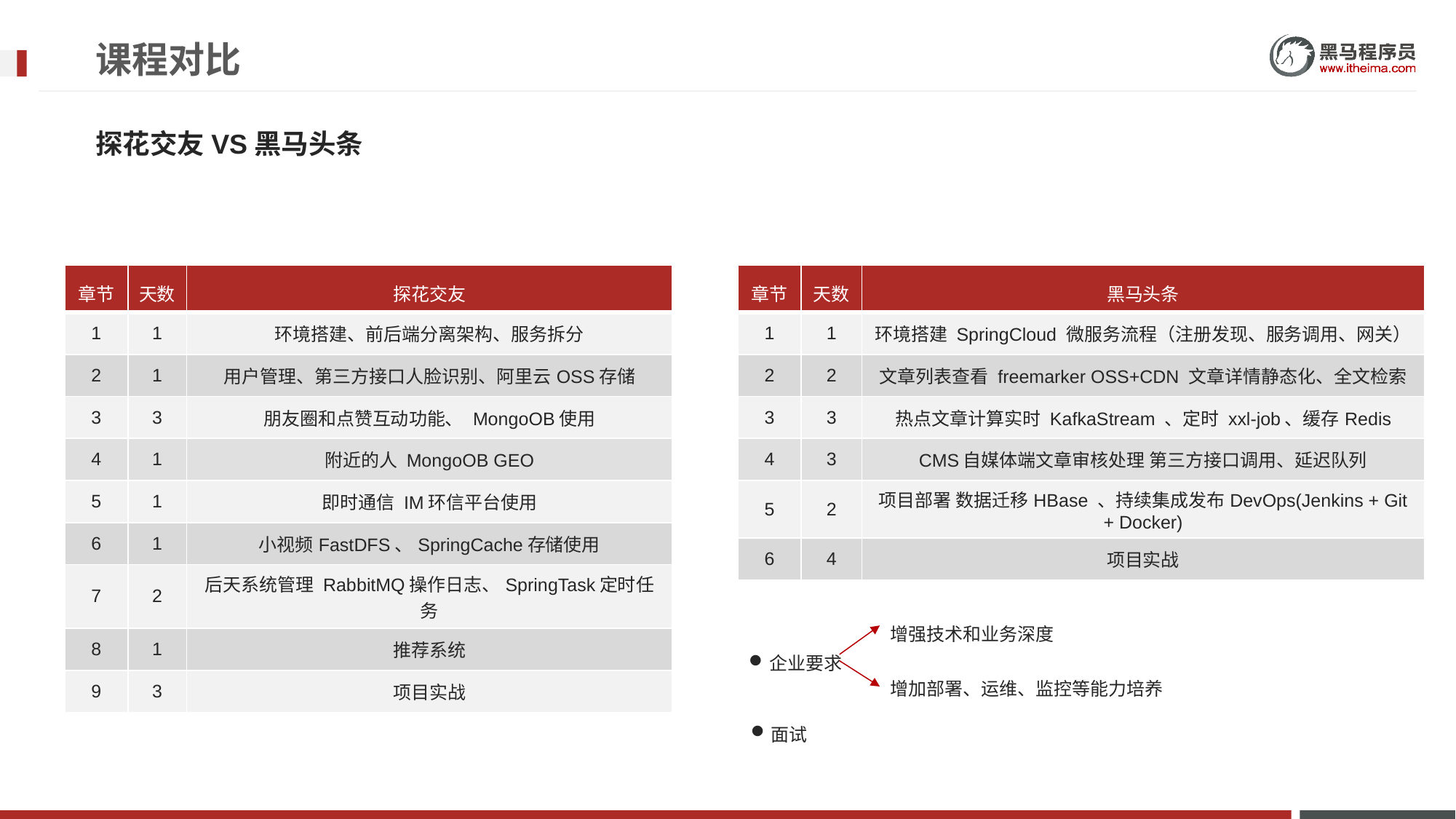

# 课程对比
探花交友VS黑马头条
| 章节 | 天数 | 探花交友 |
| --- | --- | --- |
| 1 | 1 | 环境搭建、前后端分离架构、服务拆分 |
| 2 | 1 | 用户管理、第三方接口人脸识别、阿里云OSS存储 |
| 3 | 3 | 朋友圈和点赞互动功能、 MongoOB使用 |
| 4 | 1 | 附近的人 MongoOB GEO |
| 5 | 1 | 即时通信 IM环信平台使用 |
| 6 | 1 | 小视频FastDFS、SpringCache存储使用 |
| 7 | 2 | 后天系统管理 RabbitMQ操作日志、SpringTask定时任务 |
| 8 | 1 | 推荐系统 |
| 9 | 3 | 项目实战 |
| 章节 | 天数 | 黑马头条 |
| --- | --- | --- |
| 1 | 1 | 环境搭建 SpringCloud 微服务流程（注册发现、服务调用、网关） |
| 2 | 2 | 文章列表查看 freemarker OSS+CDN 文章详情静态化、全文检索 |
| 3 | 3 | 热点文章计算实时 KafkaStream 、定时 xxl-job、缓存Redis |
| 4 | 3 | CMS自媒体端文章审核处理 第三方接口调用、延迟队列 |
| 5 | 2 | 项目部署 数据迁移HBase 、持续集成发布DevOps(Jenkins + Git + Docker) |
| 6 | 4 | 项目实战 |
增强技术和业务深度
企业要求
增加部署、运维、监控等能力培养
面试